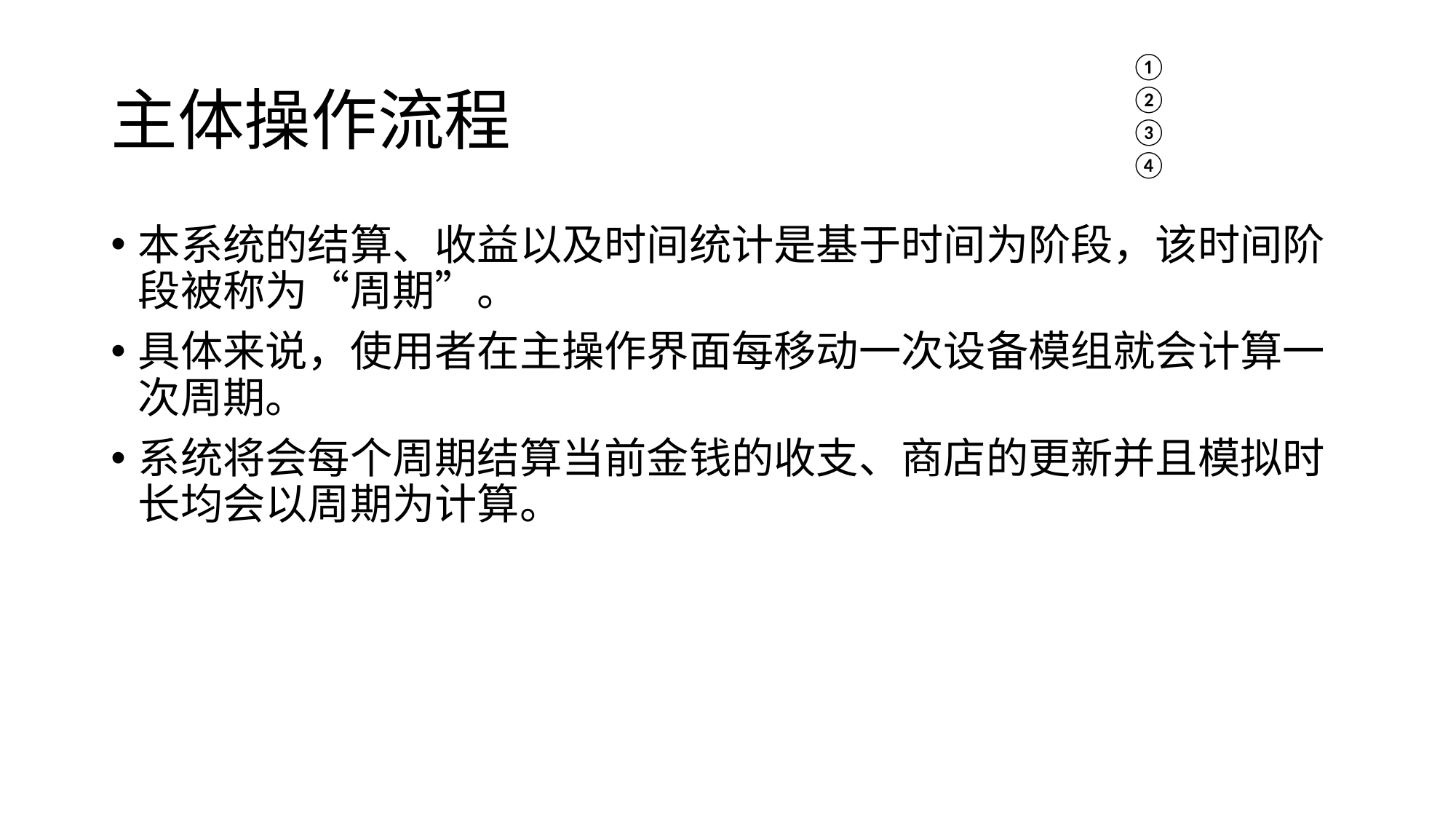

# 主体操作流程
①②③④
本系统的结算、收益以及时间统计是基于时间为阶段，该时间阶段被称为“周期”。
具体来说，使用者在主操作界面每移动一次设备模组就会计算一次周期。
系统将会每个周期结算当前金钱的收支、商店的更新并且模拟时长均会以周期为计算。